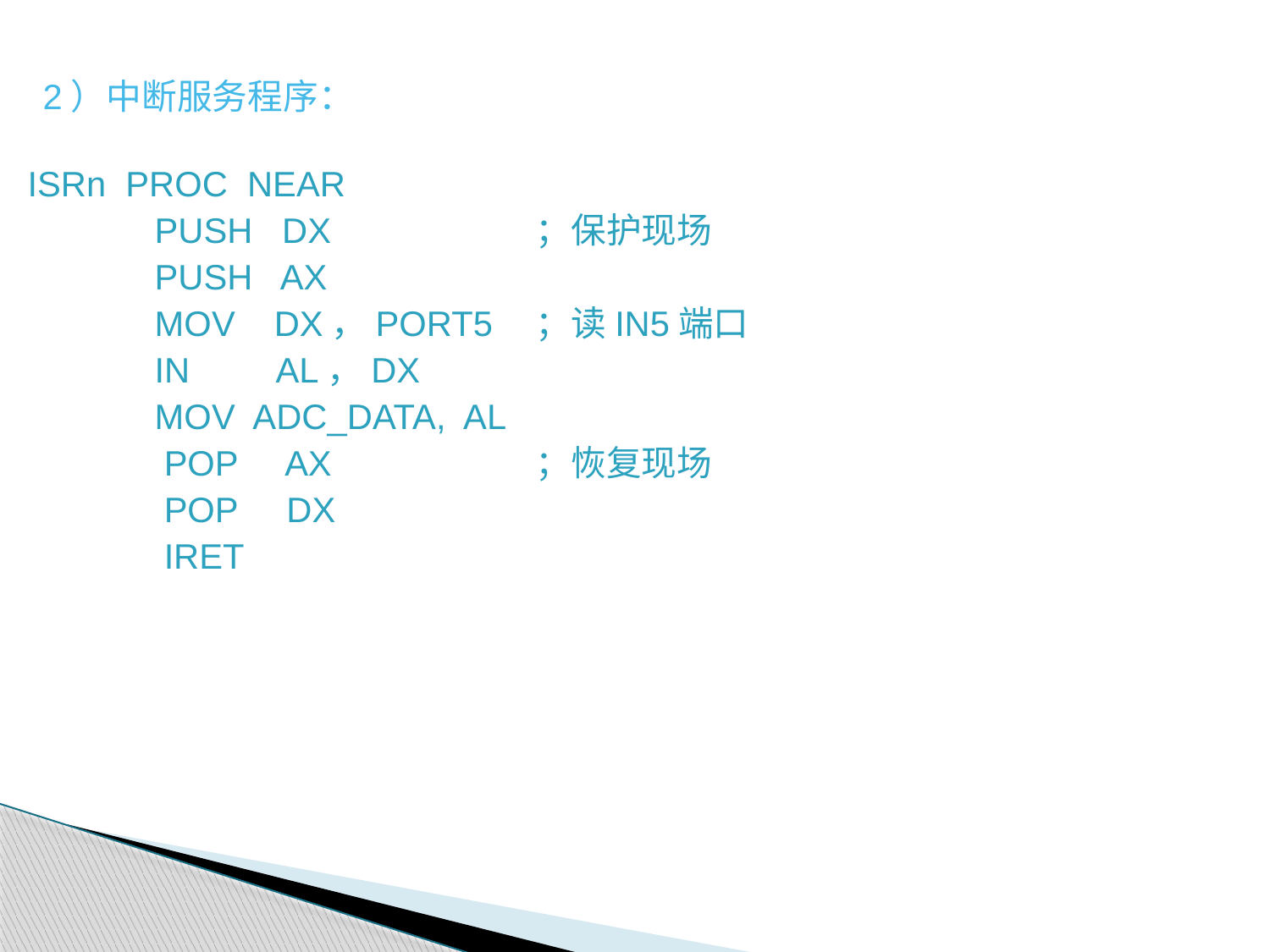

2）中断服务程序：

ISRn  PROC  NEAR
    	PUSH   DX               	；保护现场
     	PUSH   AX
	MOV    DX，PORT5	；读IN5端口
       	IN         AL，DX
        	MOV  ADC_DATA,  AL
              POP     AX		；恢复现场
              POP     DX
              IRET